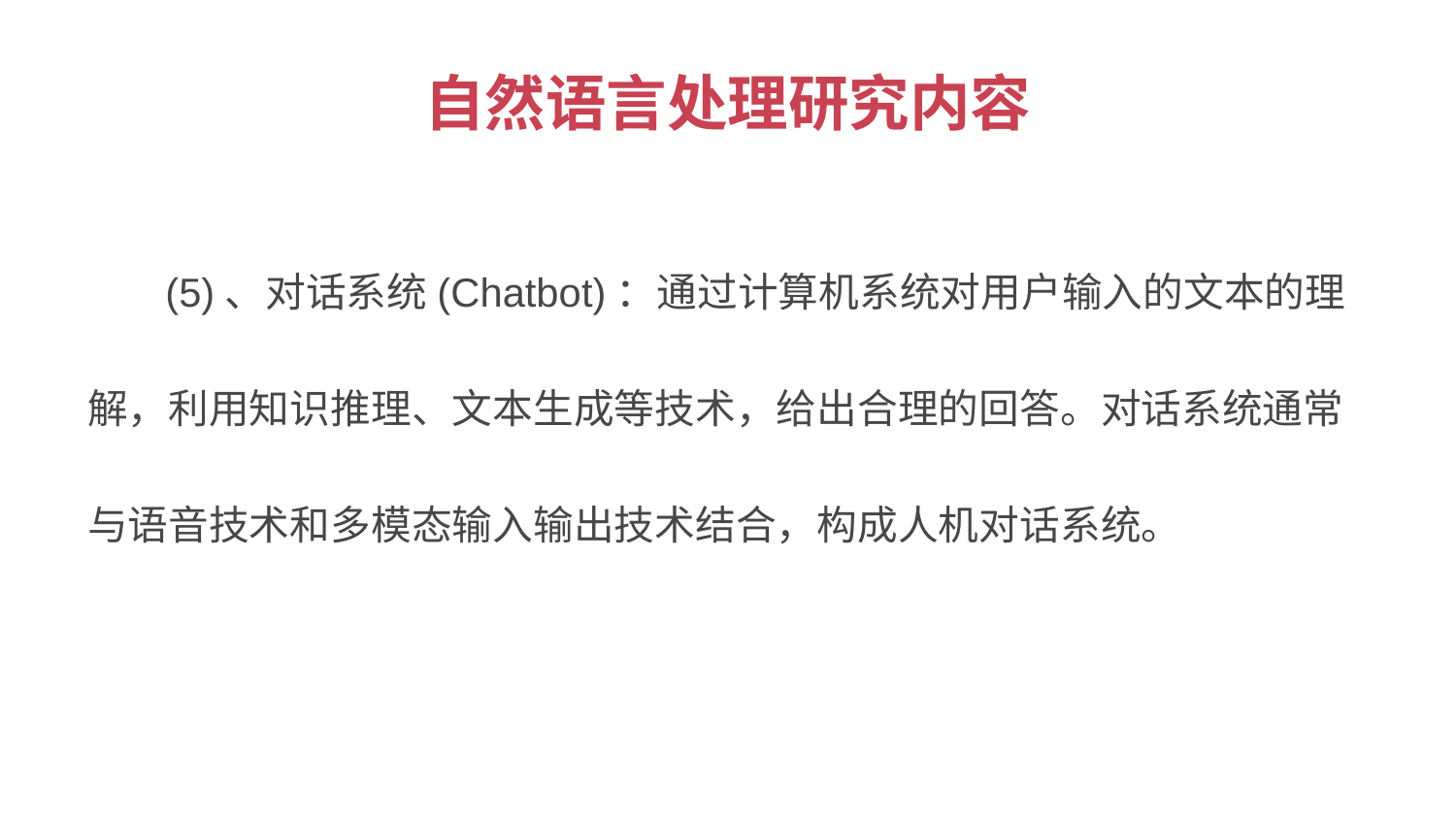

# 自然语言处理研究内容
       (5)、对话系统(Chatbot)：通过计算机系统对用户输入的文本的理解，利用知识推理、文本生成等技术，给出合理的回答。对话系统通常与语音技术和多模态输入输出技术结合，构成人机对话系统。